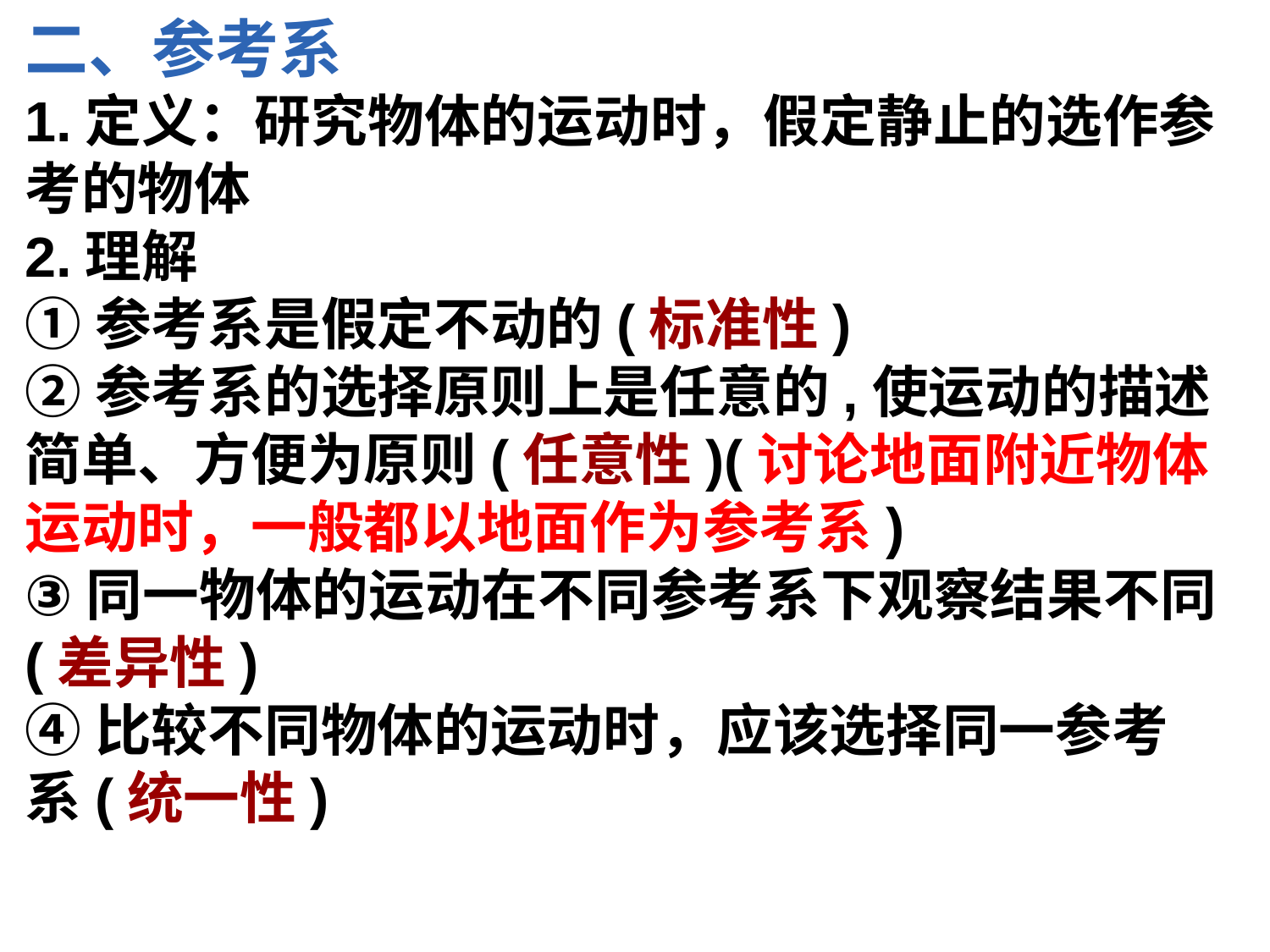

# 二、参考系
1.定义：研究物体的运动时，假定静止的选作参考的物体
2.理解
①参考系是假定不动的(标准性)
②参考系的选择原则上是任意的,使运动的描述简单、方便为原则(任意性)(讨论地面附近物体运动时，一般都以地面作为参考系)
③同一物体的运动在不同参考系下观察结果不同(差异性)
④比较不同物体的运动时，应该选择同一参考系(统一性)